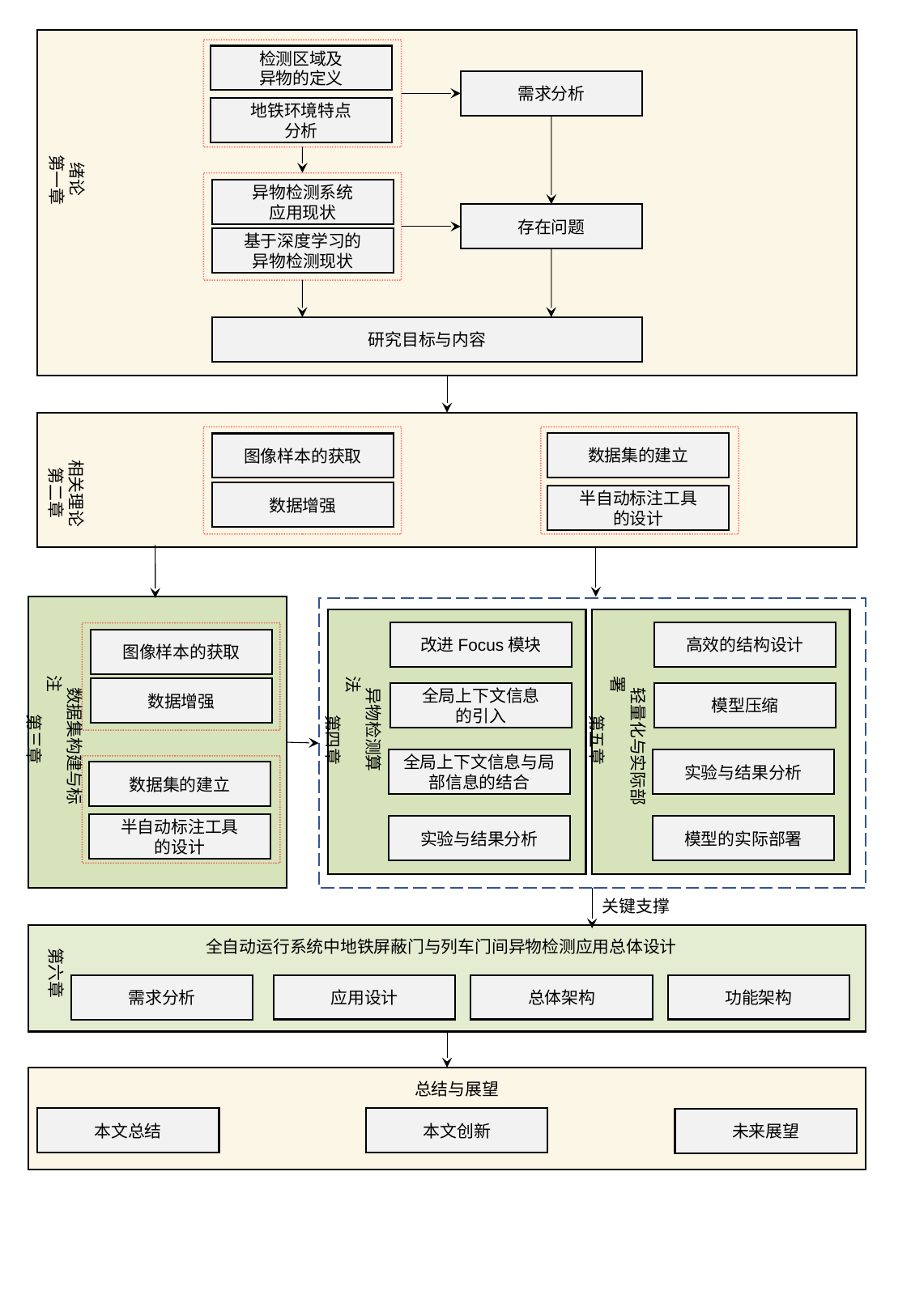

检测区域及
异物的定义
需求分析
地铁环境特点
分析
           绪论
         第一章

异物检测系统
应用现状
存在问题
基于深度学习的
异物检测现状
研究目标与内容

       相关理论
         第二章

数据集的建立
图像样本的获取
数据增强
半自动标注工具
的设计

改进Focus模块
高效的结构设计

图像样本的获取
  数据集构建与标注
         第三章
  异物检测算法
         第四章
  轻量化与实际部署
         第五章
数据增强
全局上下文信息
的引入
模型压缩
全局上下文信息与局部信息的结合
实验与结果分析

数据集的建立
半自动标注工具
的设计
实验与结果分析
模型的实际部署
关键支撑

全自动运行系统中地铁屏蔽门与列车门间异物检测应用总体设计
第六章
应用设计
总体架构
功能架构
需求分析

总结与展望
本文创新
本文总结
未来展望